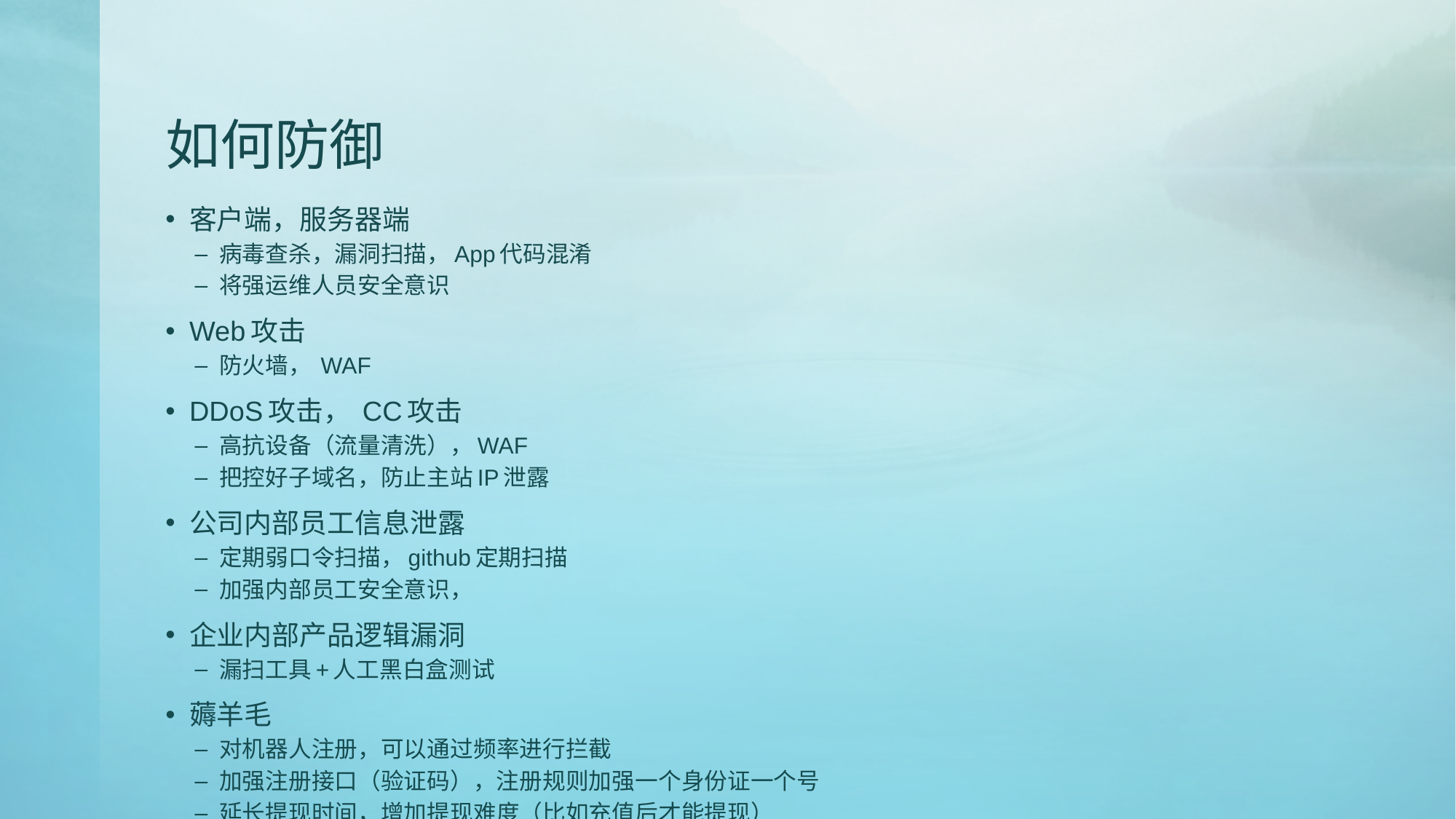

# 如何防御
客户端，服务器端
病毒查杀，漏洞扫描，App代码混淆
将强运维人员安全意识
Web攻击
防火墙， WAF
DDoS攻击， CC攻击
高抗设备（流量清洗），WAF
把控好子域名，防止主站IP泄露
公司内部员工信息泄露
定期弱口令扫描，github定期扫描
加强内部员工安全意识，
企业内部产品逻辑漏洞
漏扫工具+人工黑白盒测试
薅羊毛
对机器人注册，可以通过频率进行拦截
加强注册接口（验证码），注册规则加强一个身份证一个号
延长提现时间，增加提现难度（比如充值后才能提现）